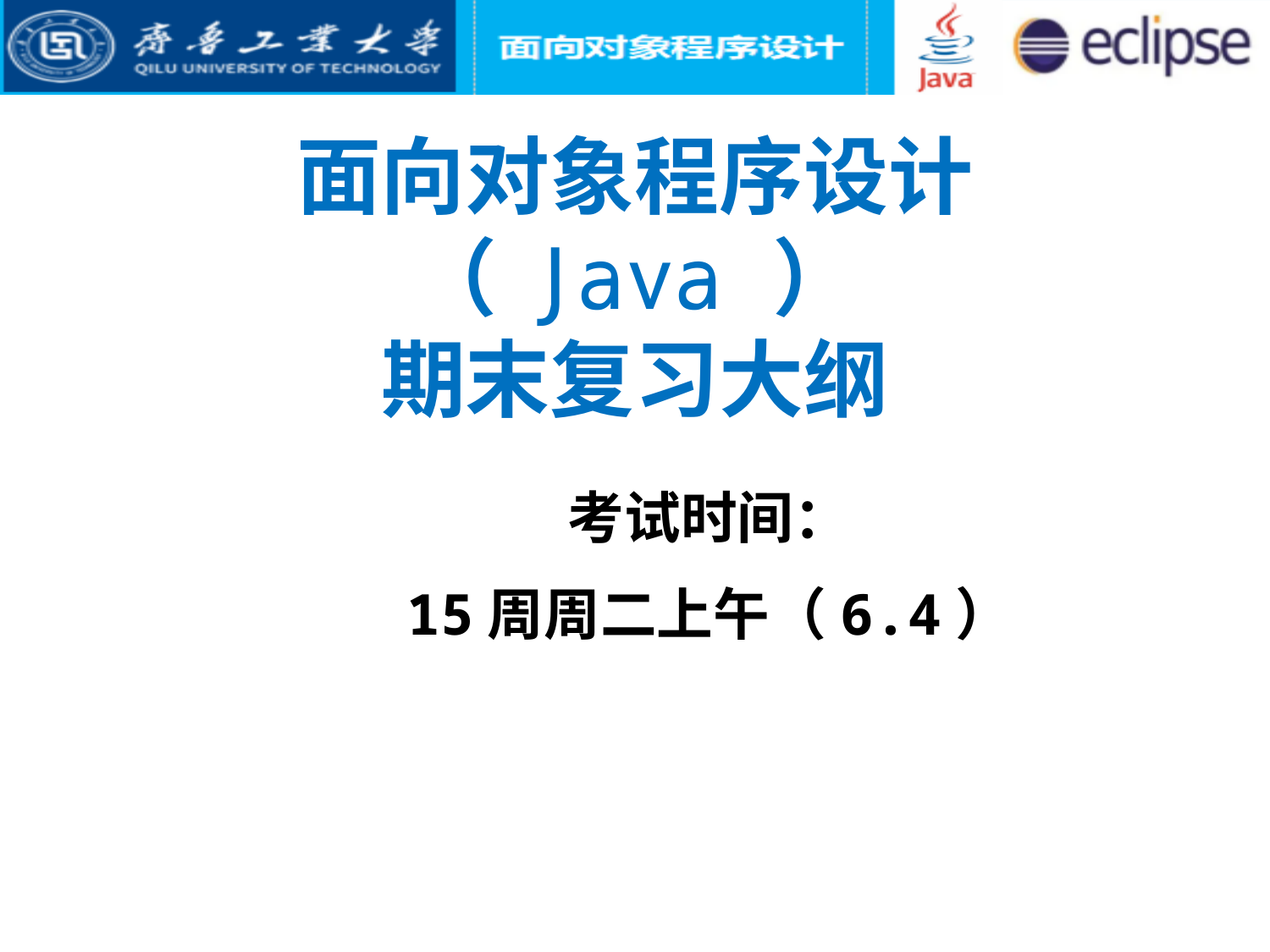

# 面向对象程序设计（ Java ） 期末复习大纲
考试时间：
15周周二上午（6.4）
1